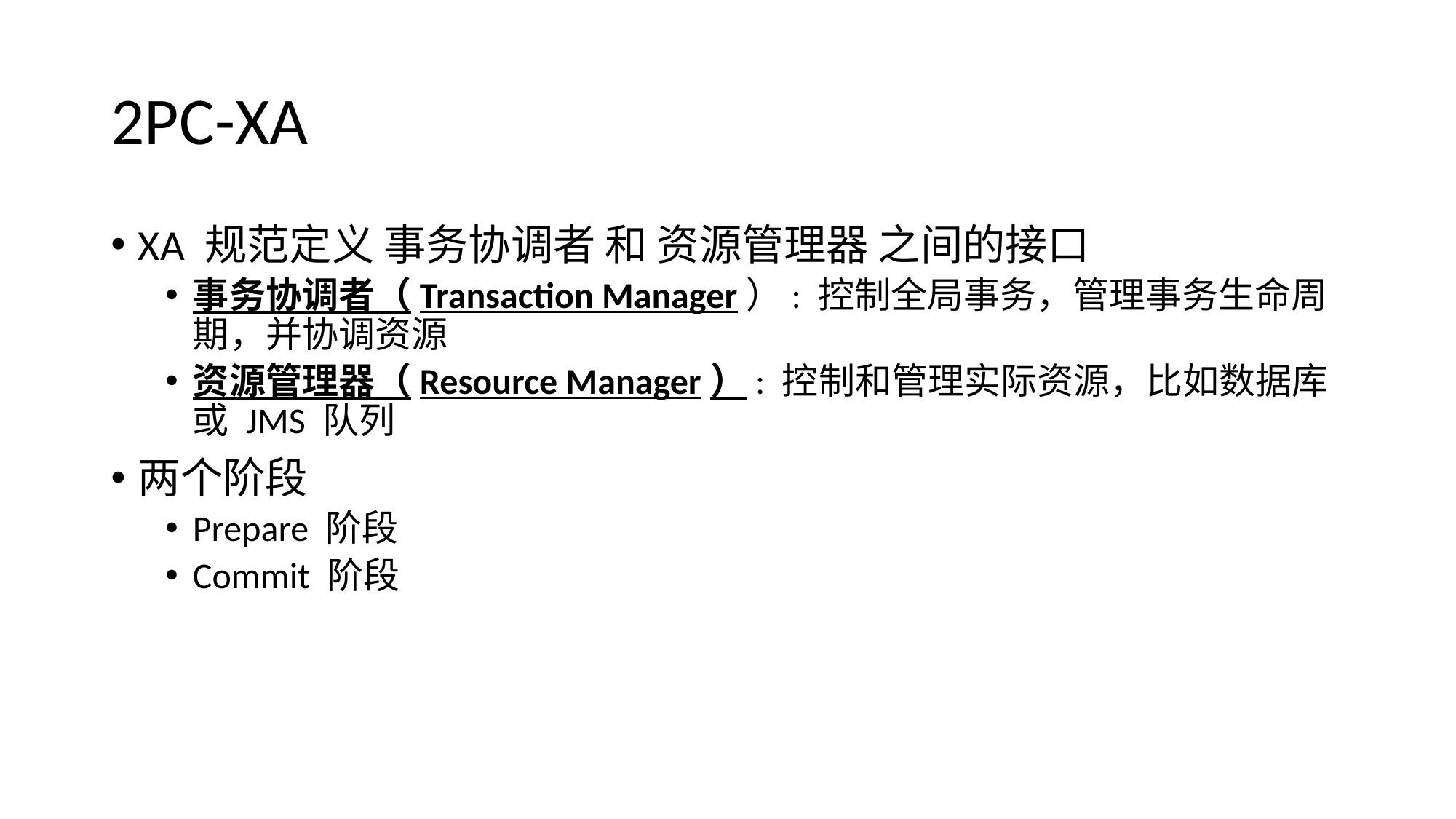

# 2PC-XA
XA 规范定义 事务协调者 和 资源管理器 之间的接口
事务协调者（Transaction Manager）: 控制全局事务，管理事务生命周期，并协调资源
资源管理器（Resource Manager）: 控制和管理实际资源，比如数据库或 JMS 队列
两个阶段
Prepare 阶段
Commit 阶段